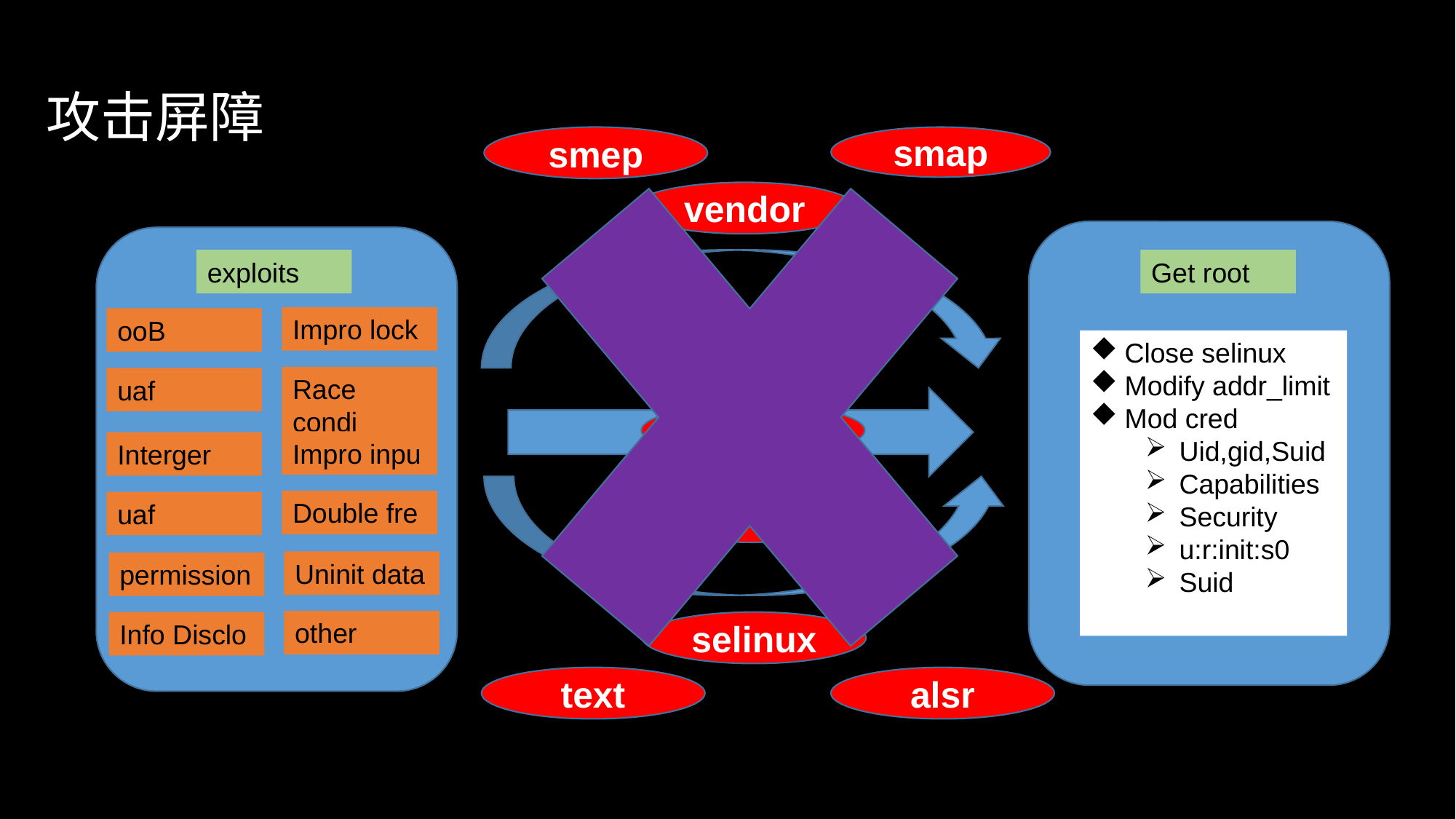

攻击屏障
smep
smap
vendor

Get root

exploits

Impro lock
ooB
Race condi
uaf
cfi
Close selinux
Modify addr_limit
Mod cred
Uid,gid,Suid
Capabilities
Security
u:r:init:s0
Suid

/dev
Impro inpu
Interger
Double fre
uaf
Sys call
Uninit data
permission
other
Info Disclo
selinux
text
alsr